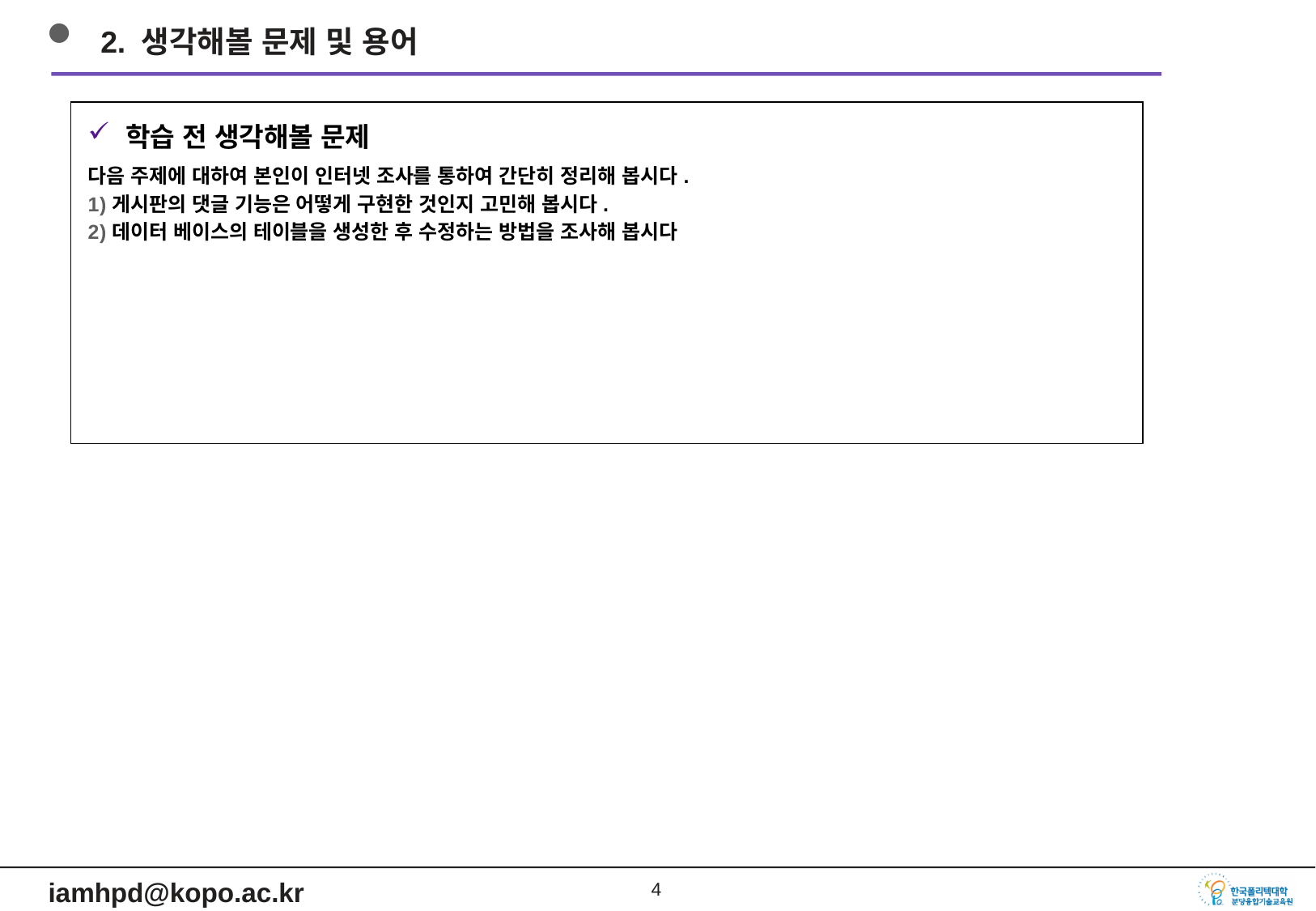

2. 생각해볼 문제 및 용어
학습 전 생각해볼 문제
다음 주제에 대하여 본인이 인터넷 조사를 통하여 간단히 정리해 봅시다.
게시판의 댓글 기능은 어떻게 구현한 것인지 고민해 봅시다.
데이터 베이스의 테이블을 생성한 후 수정하는 방법을 조사해 봅시다
4